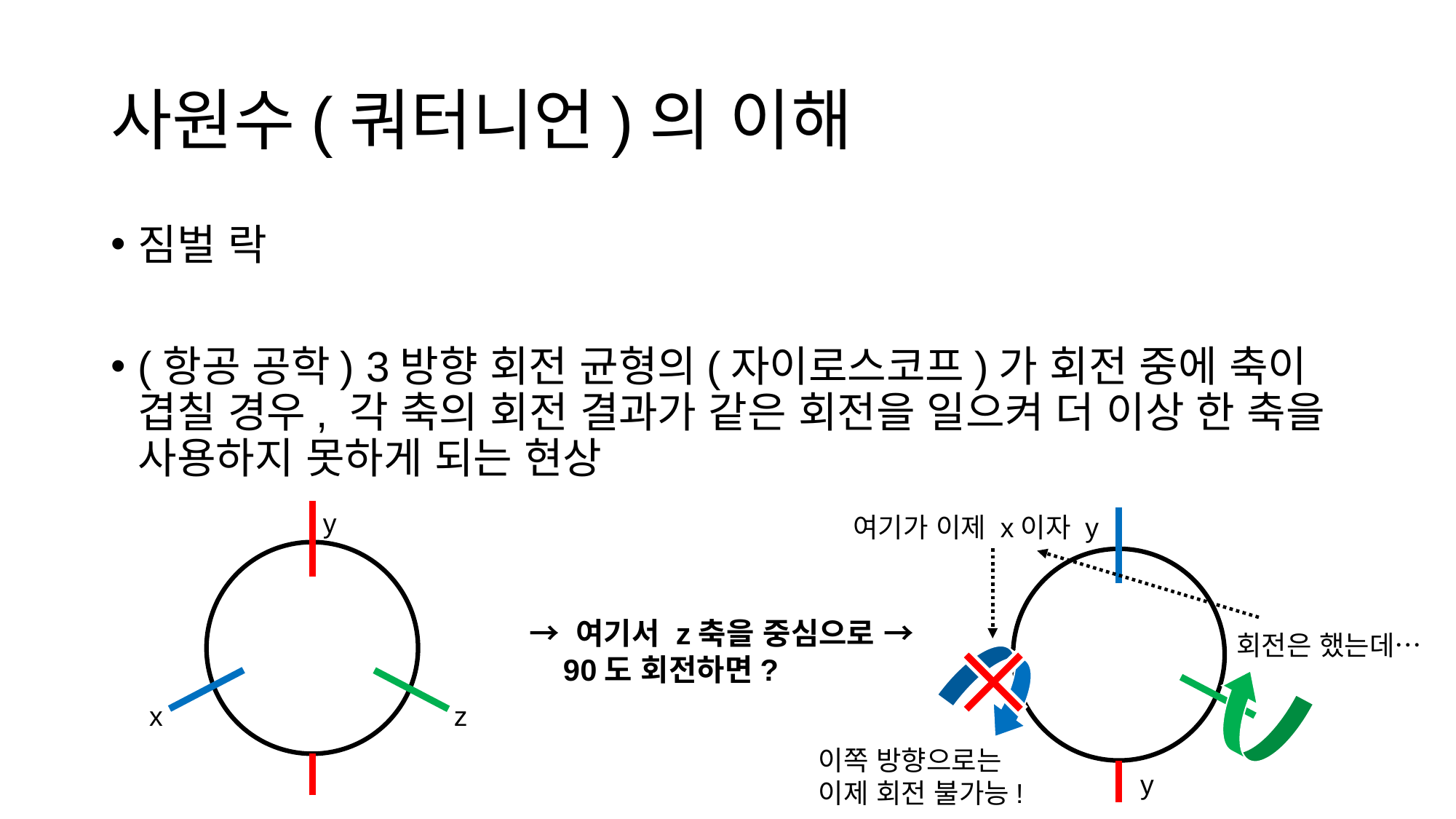

# 사원수(쿼터니언)의 이해
짐벌 락

(항공 공학) 3방향 회전 균형의(자이로스코프)가 회전 중에 축이 겹칠 경우, 각 축의 회전 결과가 같은 회전을 일으켜 더 이상 한 축을 사용하지 못하게 되는 현상
y
여기가 이제 x이자 y

→ 여기서 z축을 중심으로 →
    90도 회전하면?
회전은 했는데…

x
z
이쪽 방향으로는 이제 회전 불가능!
y